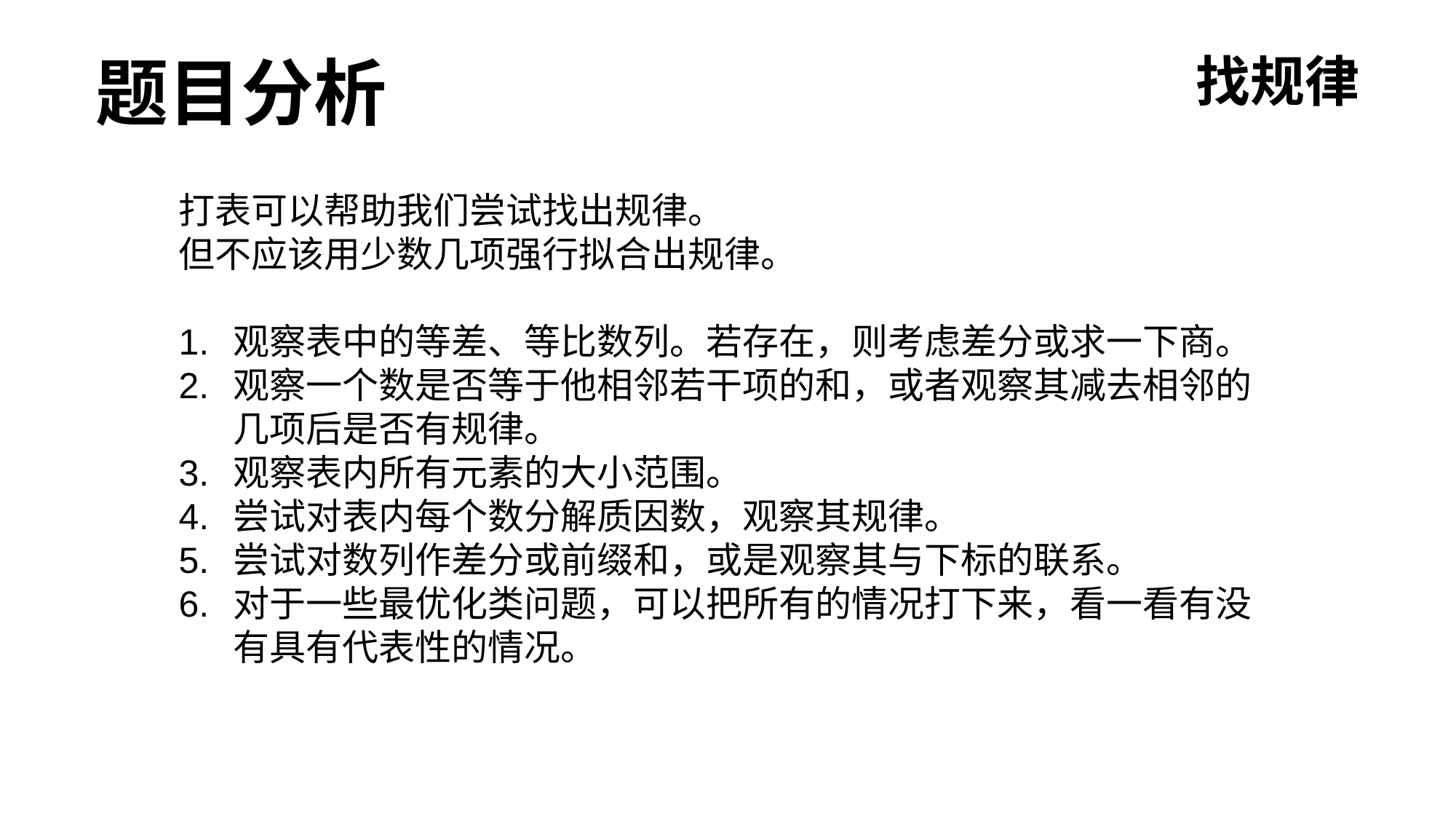

题目分析
找规律
打表可以帮助我们尝试找出规律。
但不应该用少数几项强行拟合出规律。

观察表中的等差、等比数列。若存在，则考虑差分或求一下商。
观察一个数是否等于他相邻若干项的和，或者观察其减去相邻的几项后是否有规律。
观察表内所有元素的大小范围。
尝试对表内每个数分解质因数，观察其规律。
尝试对数列作差分或前缀和，或是观察其与下标的联系。
对于一些最优化类问题，可以把所有的情况打下来，看一看有没有具有代表性的情况。